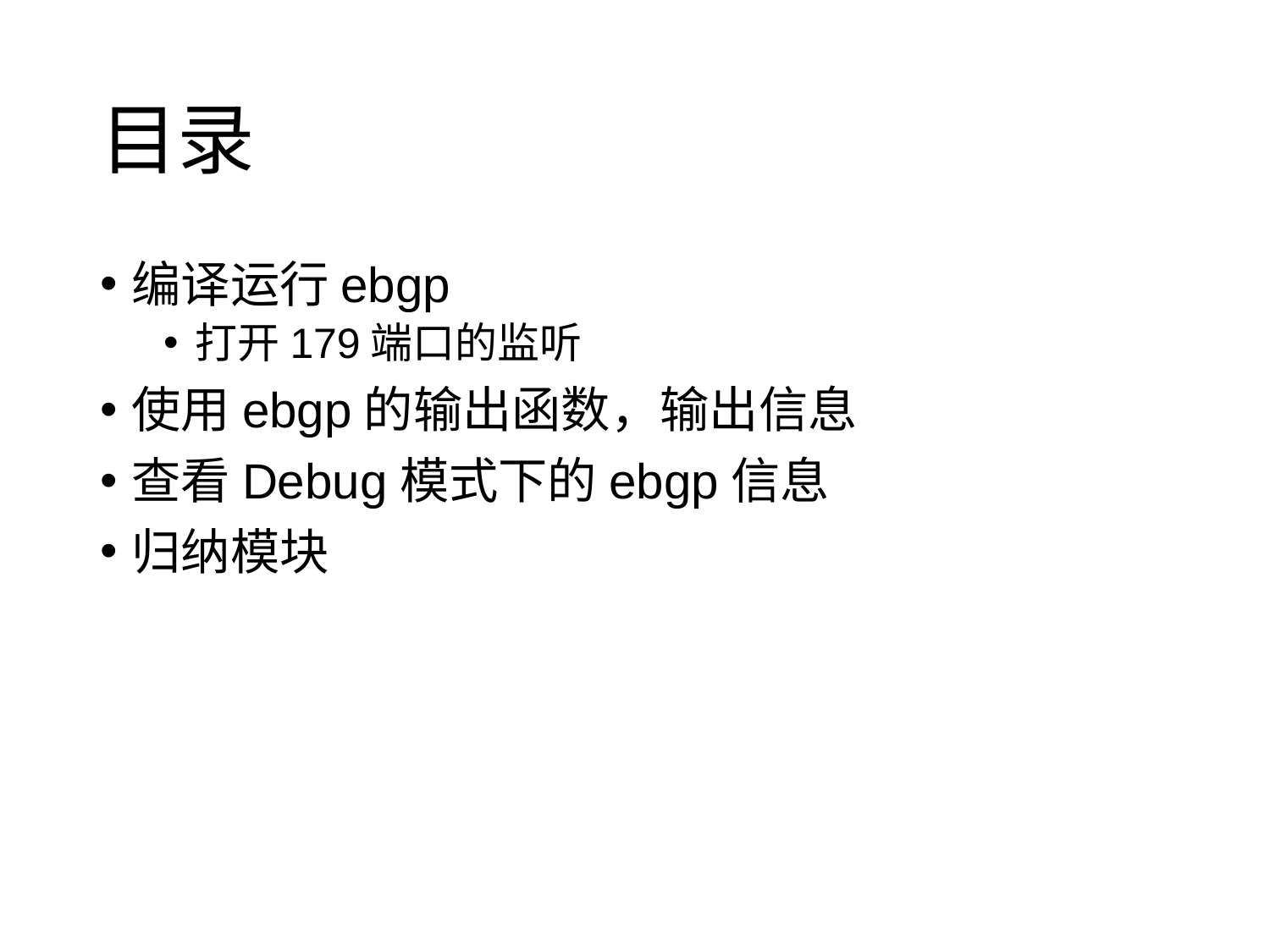

# 目录
编译运行ebgp
打开179端口的监听
使用ebgp的输出函数，输出信息
查看Debug模式下的ebgp信息
归纳模块